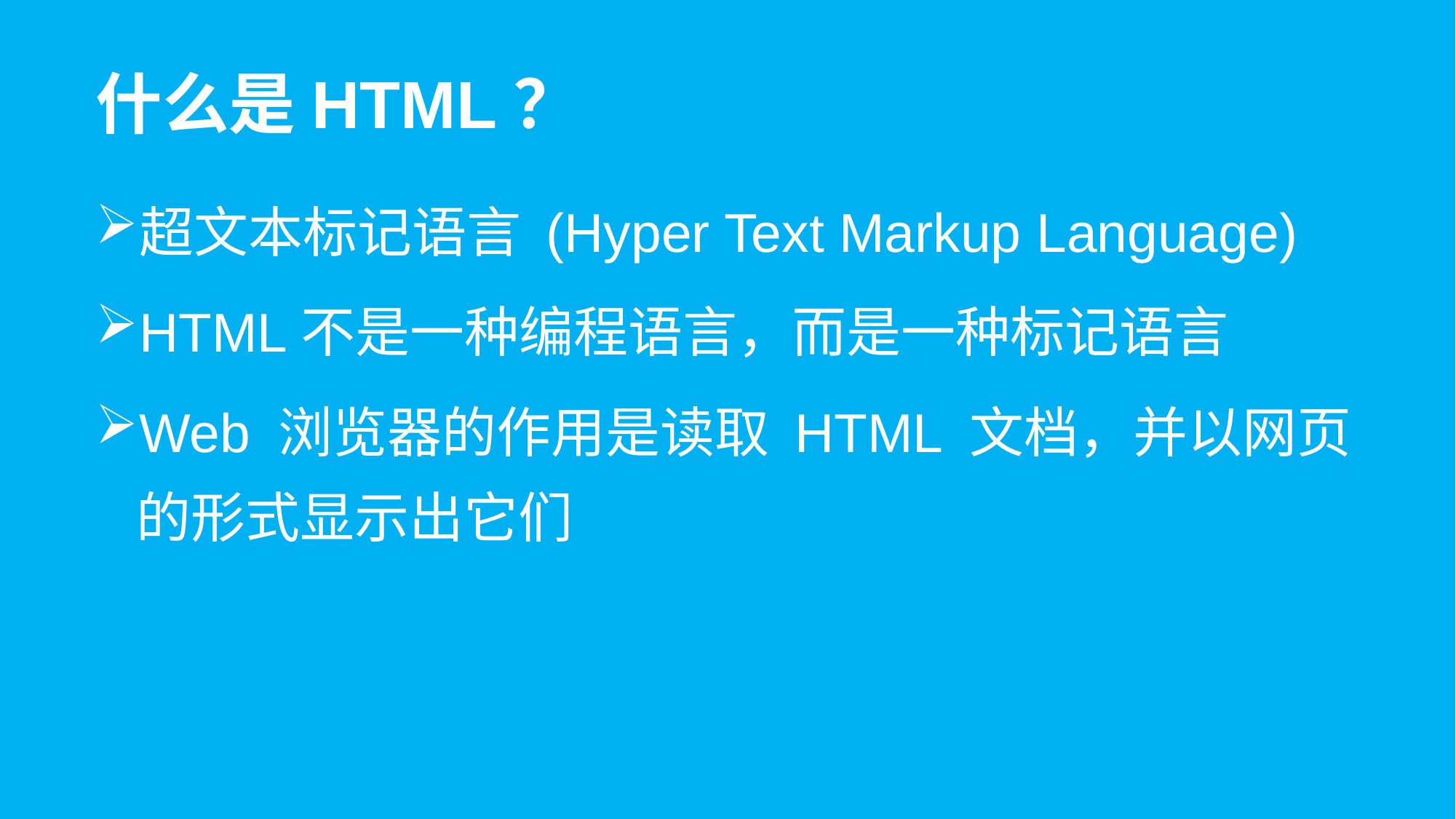

# 什么是HTML？
超文本标记语言 (Hyper Text Markup Language)
HTML不是一种编程语言，而是一种标记语言
Web 浏览器的作用是读取 HTML 文档，并以网页的形式显示出它们